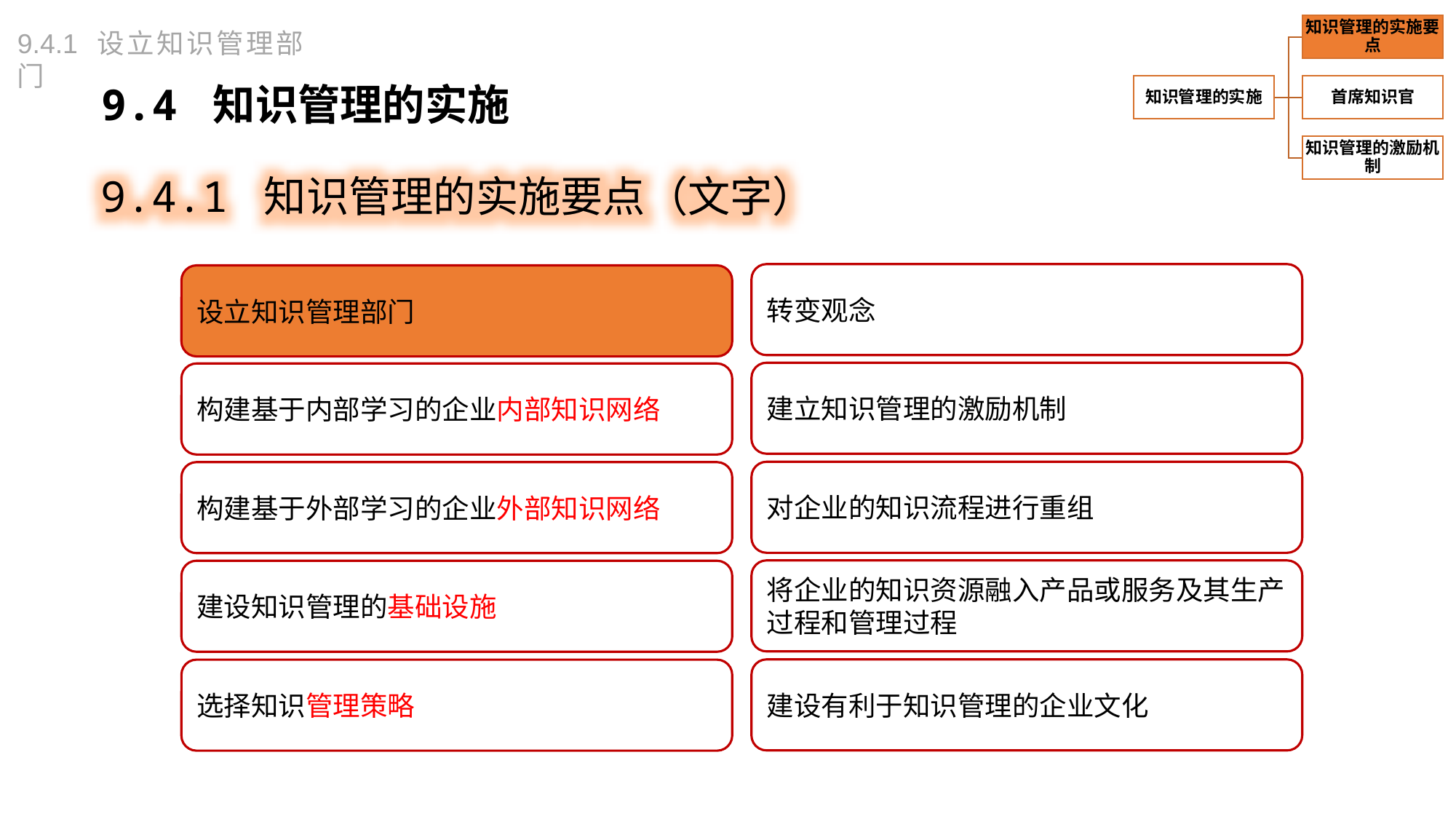

知识管理的实施
知识管理的实施要点
首席知识官
知识管理的激励机制
9.4.1 设立知识管理部门
9.4 知识管理的实施
9.4.1 知识管理的实施要点（文字）
转变观念
设立知识管理部门
建立知识管理的激励机制
构建基于内部学习的企业内部知识网络
对企业的知识流程进行重组
构建基于外部学习的企业外部知识网络
将企业的知识资源融入产品或服务及其生产过程和管理过程
建设知识管理的基础设施
建设有利于知识管理的企业文化
选择知识管理策略